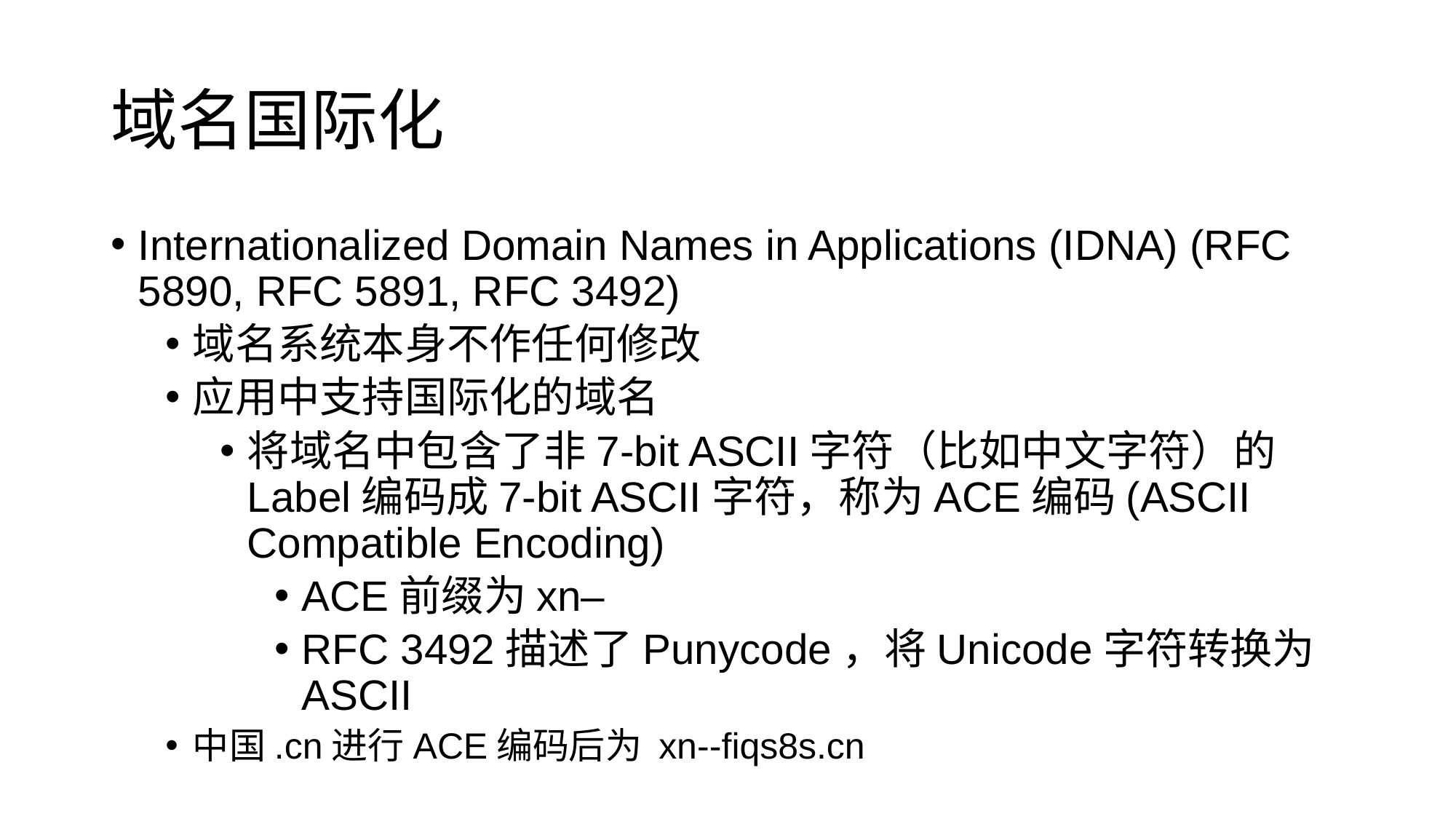

# 域名国际化
Internationalized Domain Names in Applications (IDNA) (RFC 5890, RFC 5891, RFC 3492)
域名系统本身不作任何修改
应用中支持国际化的域名
将域名中包含了非7-bit ASCII字符（比如中文字符）的Label编码成7-bit ASCII字符，称为ACE编码(ASCII Compatible Encoding)
ACE前缀为xn–
RFC 3492描述了Punycode，将Unicode字符转换为ASCII
中国.cn进行ACE编码后为 xn--fiqs8s.cn